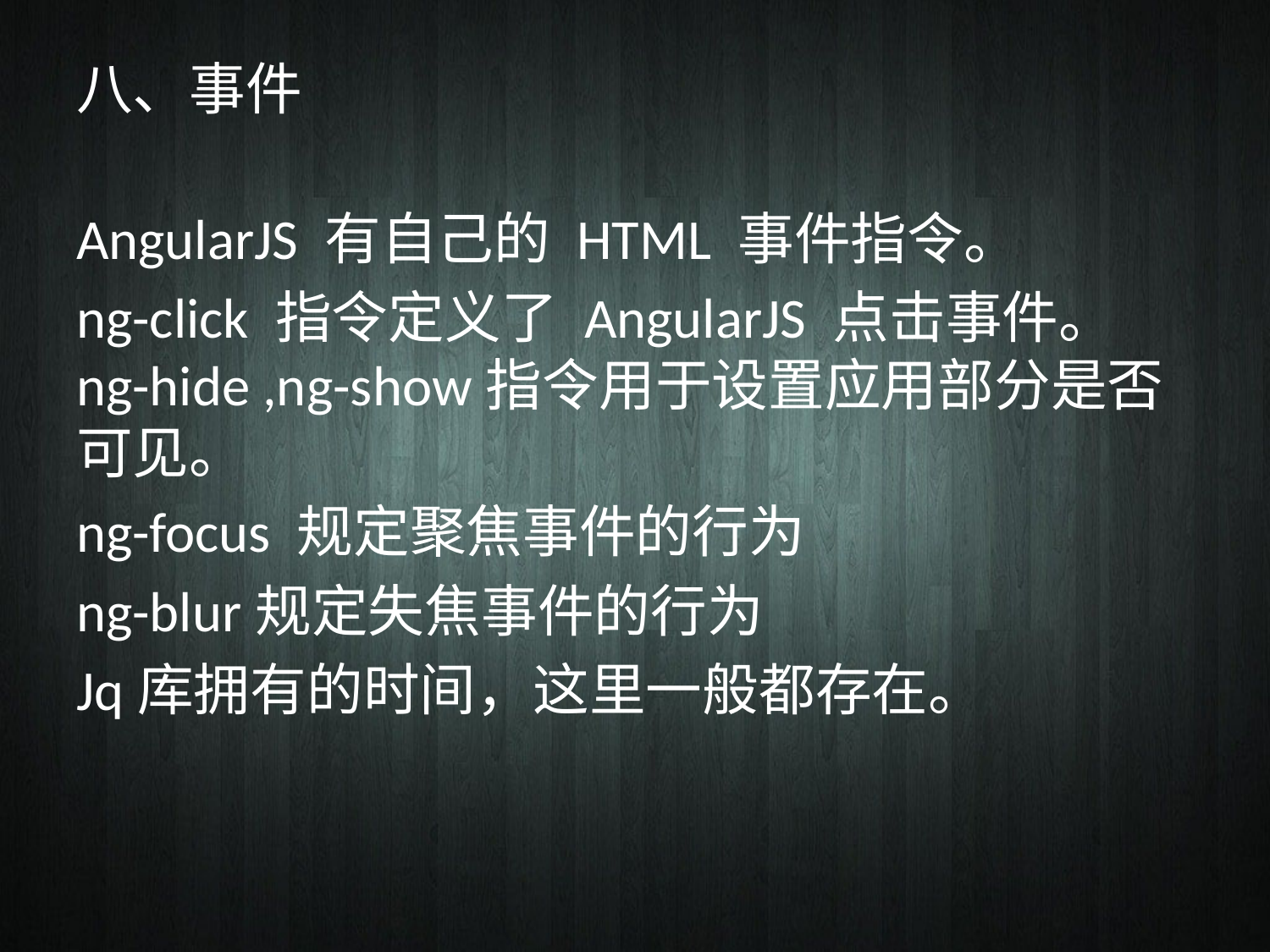

# 八、事件
AngularJS 有自己的 HTML 事件指令。
ng-click 指令定义了 AngularJS 点击事件。
ng-hide ,ng-show指令用于设置应用部分是否可见。
ng-focus 规定聚焦事件的行为
ng-blur规定失焦事件的行为
Jq库拥有的时间，这里一般都存在。